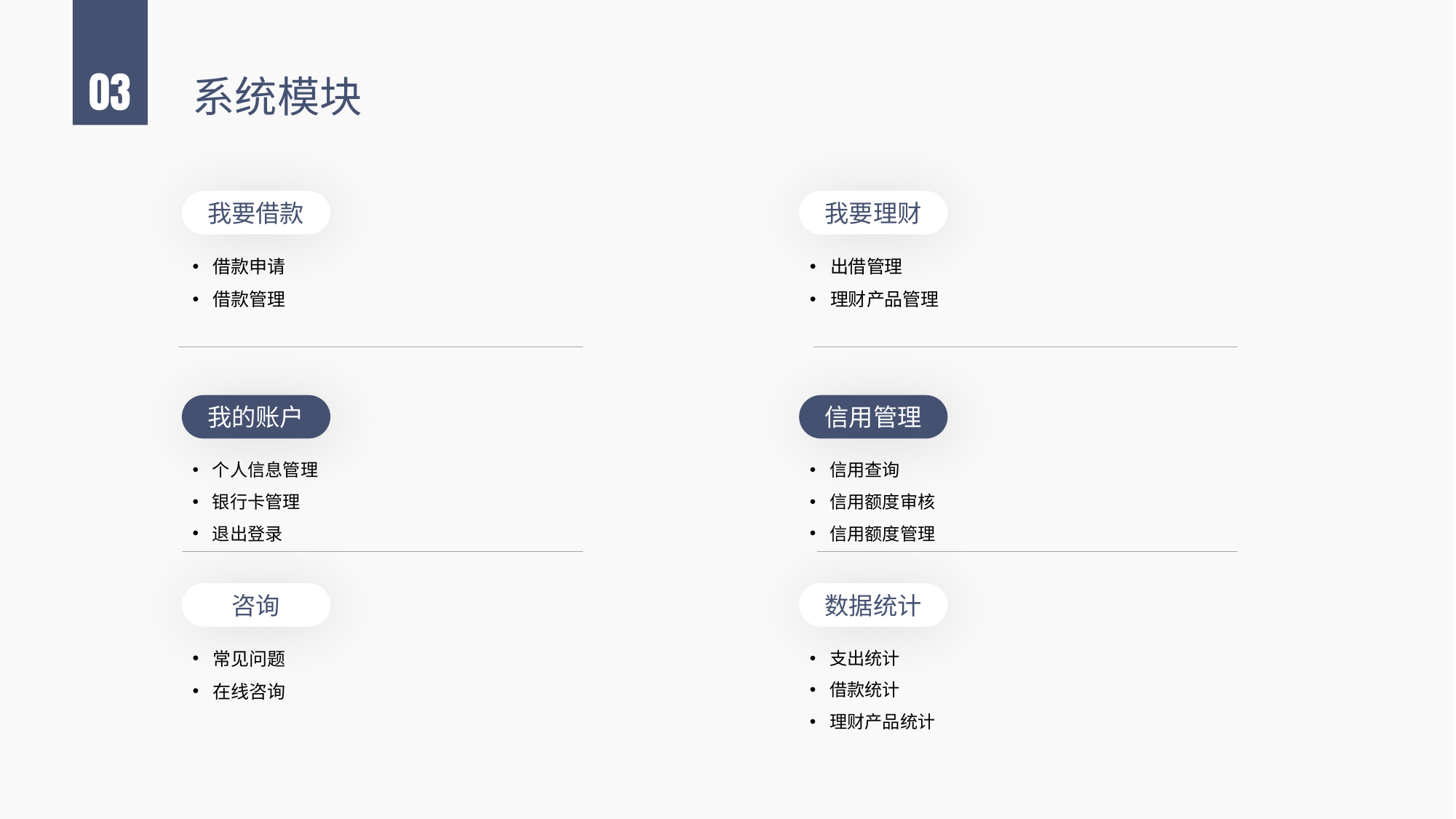

03
系统模块
我要借款
我要理财
借款申请
借款管理
出借管理
理财产品管理
我的账户
信用管理
个人信息管理
银行卡管理
退出登录
信用查询
信用额度审核
信用额度管理
咨询
数据统计
常见问题
在线咨询
支出统计
借款统计
理财产品统计